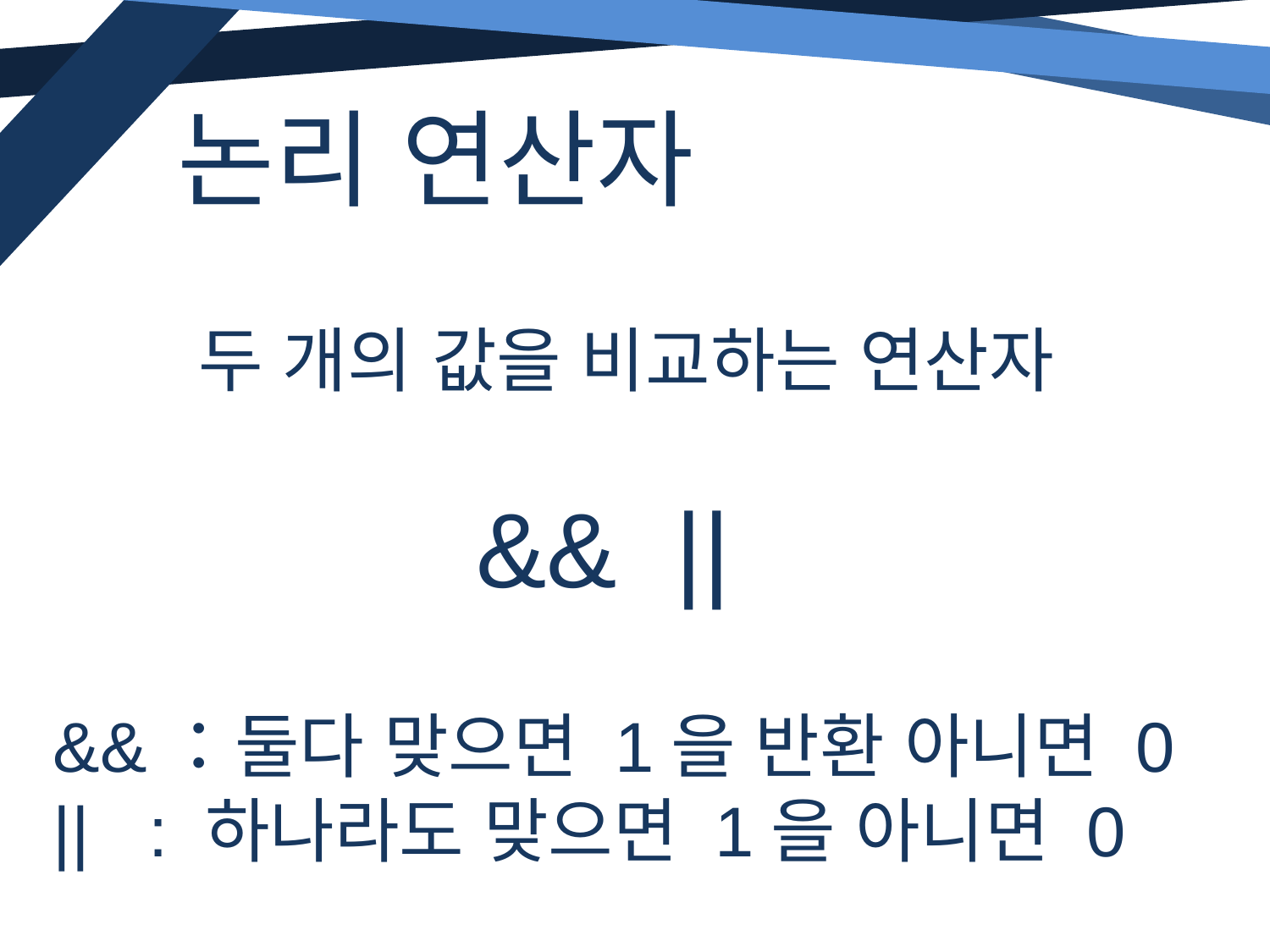

논리 연산자
두 개의 값을 비교하는 연산자
&&  ||
&&：둘다 맞으면 1을 반환 아니면 0
||   : 하나라도 맞으면 1을 아니면 0